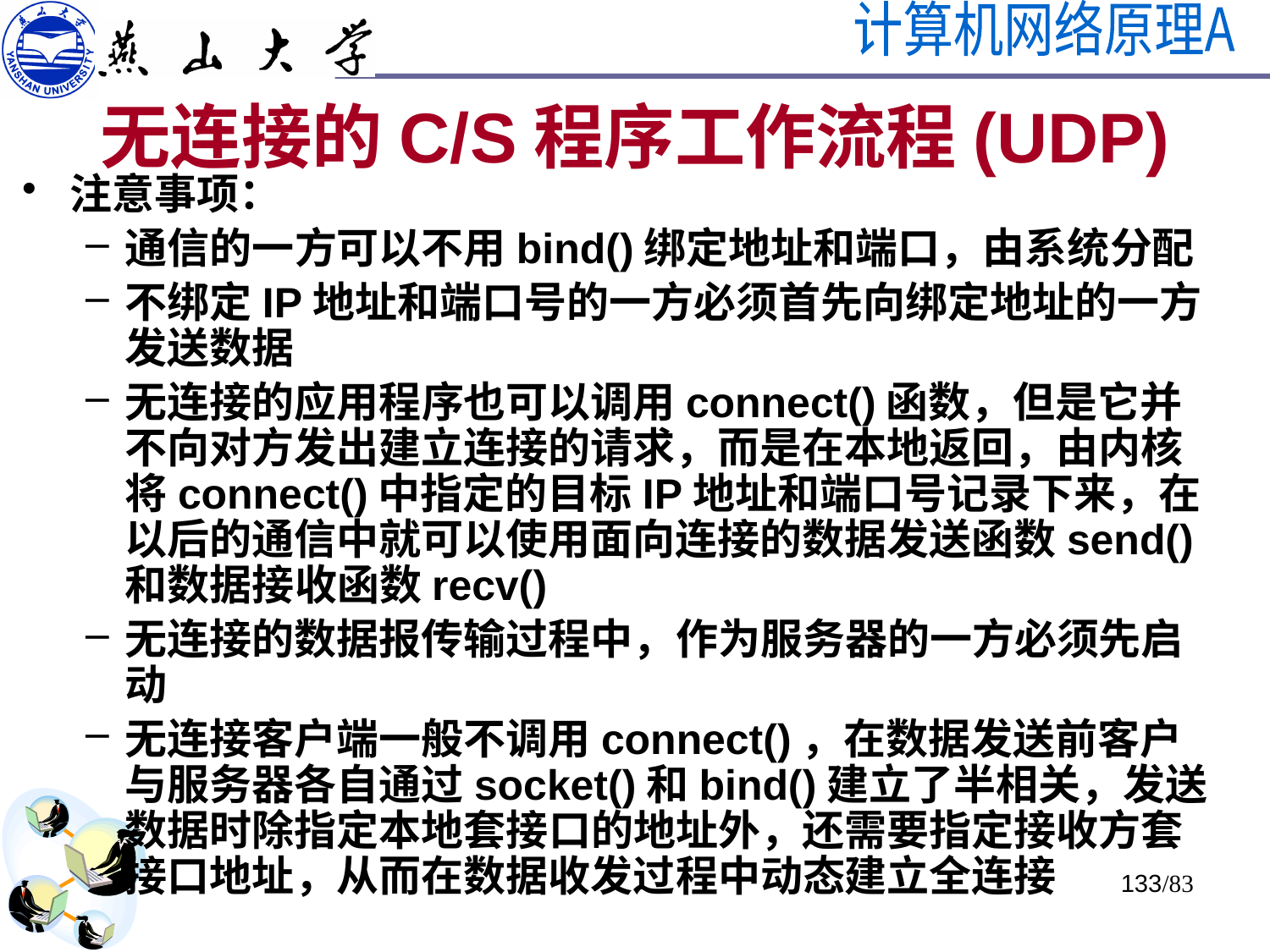

# 无连接的C/S程序工作流程(UDP)
注意事项：
通信的一方可以不用bind()绑定地址和端口，由系统分配
不绑定IP地址和端口号的一方必须首先向绑定地址的一方发送数据
无连接的应用程序也可以调用connect()函数，但是它并不向对方发出建立连接的请求，而是在本地返回，由内核将connect()中指定的目标IP地址和端口号记录下来，在以后的通信中就可以使用面向连接的数据发送函数send()和数据接收函数recv()
无连接的数据报传输过程中，作为服务器的一方必须先启动
无连接客户端一般不调用connect()，在数据发送前客户与服务器各自通过socket()和bind()建立了半相关，发送数据时除指定本地套接口的地址外，还需要指定接收方套接口地址，从而在数据收发过程中动态建立全连接
133/83